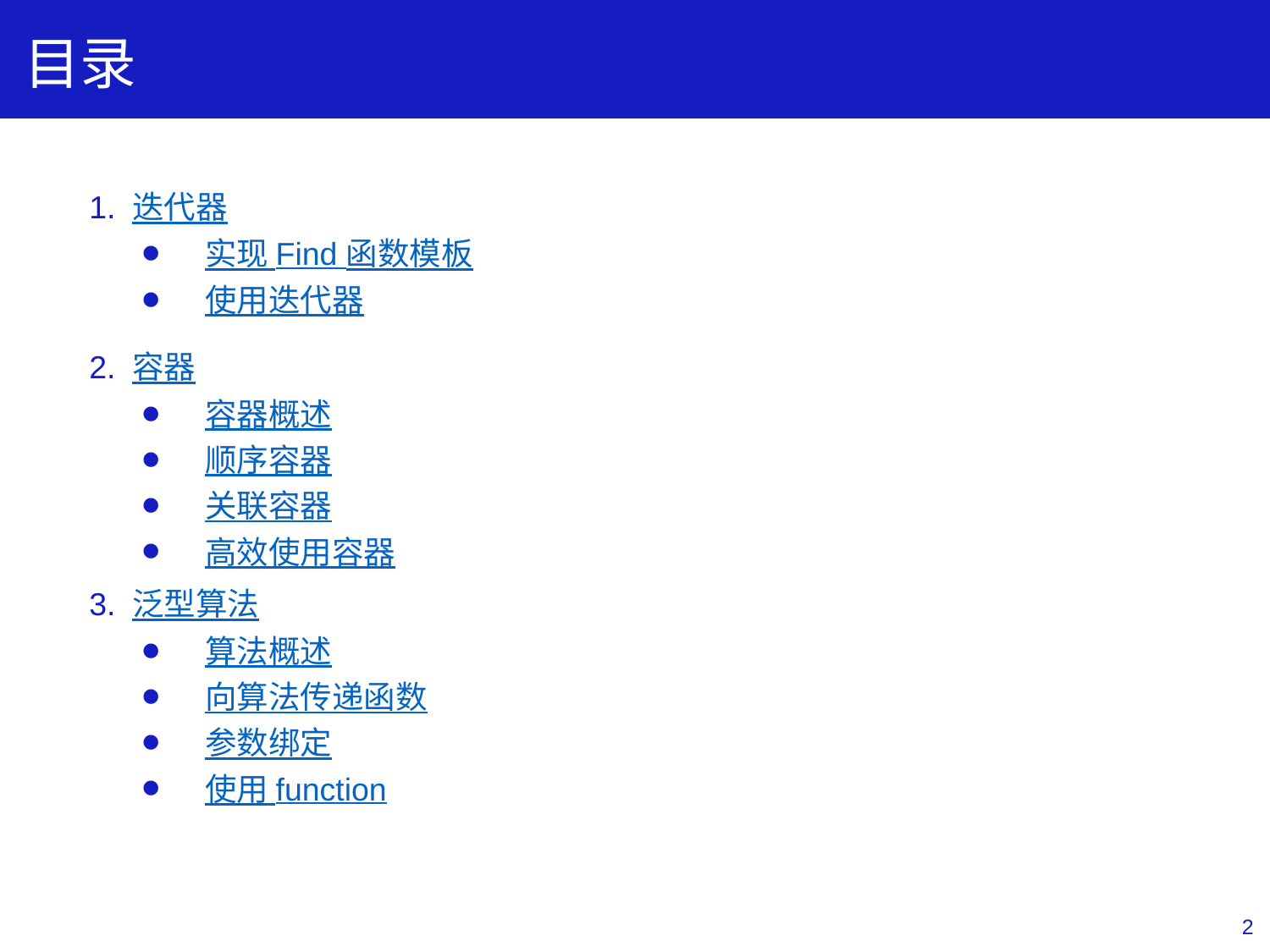

目录
1. 迭代器
实现 Find 函数模板
使用迭代器
2. 容器
容器概述
顺序容器
关联容器
高效使用容器
3. 泛型算法
算法概述
向算法传递函数
参数绑定
使用 function
2